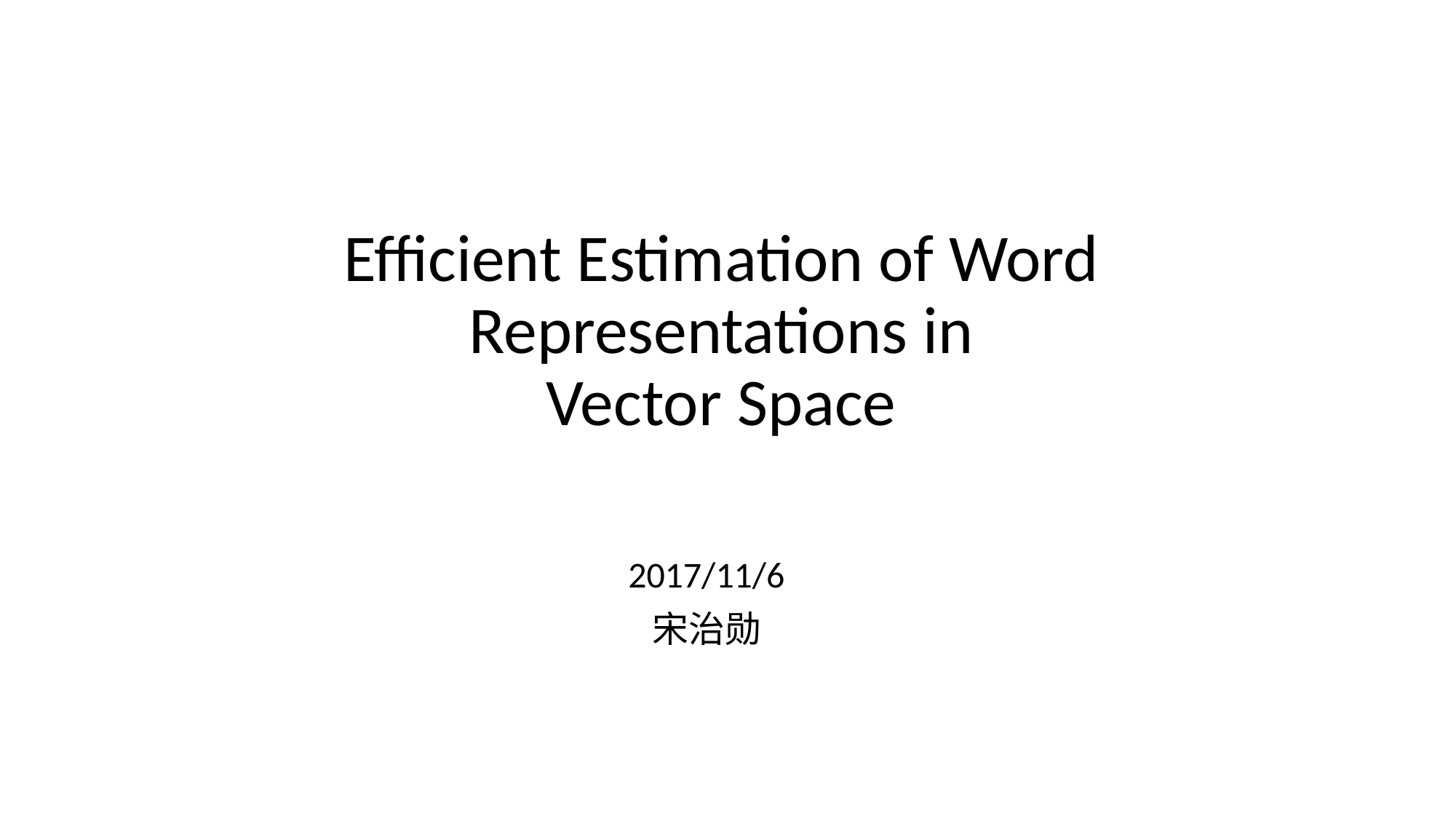

# Efficient Estimation of Word Representations in Vector Space
2017/11/6
宋治勋